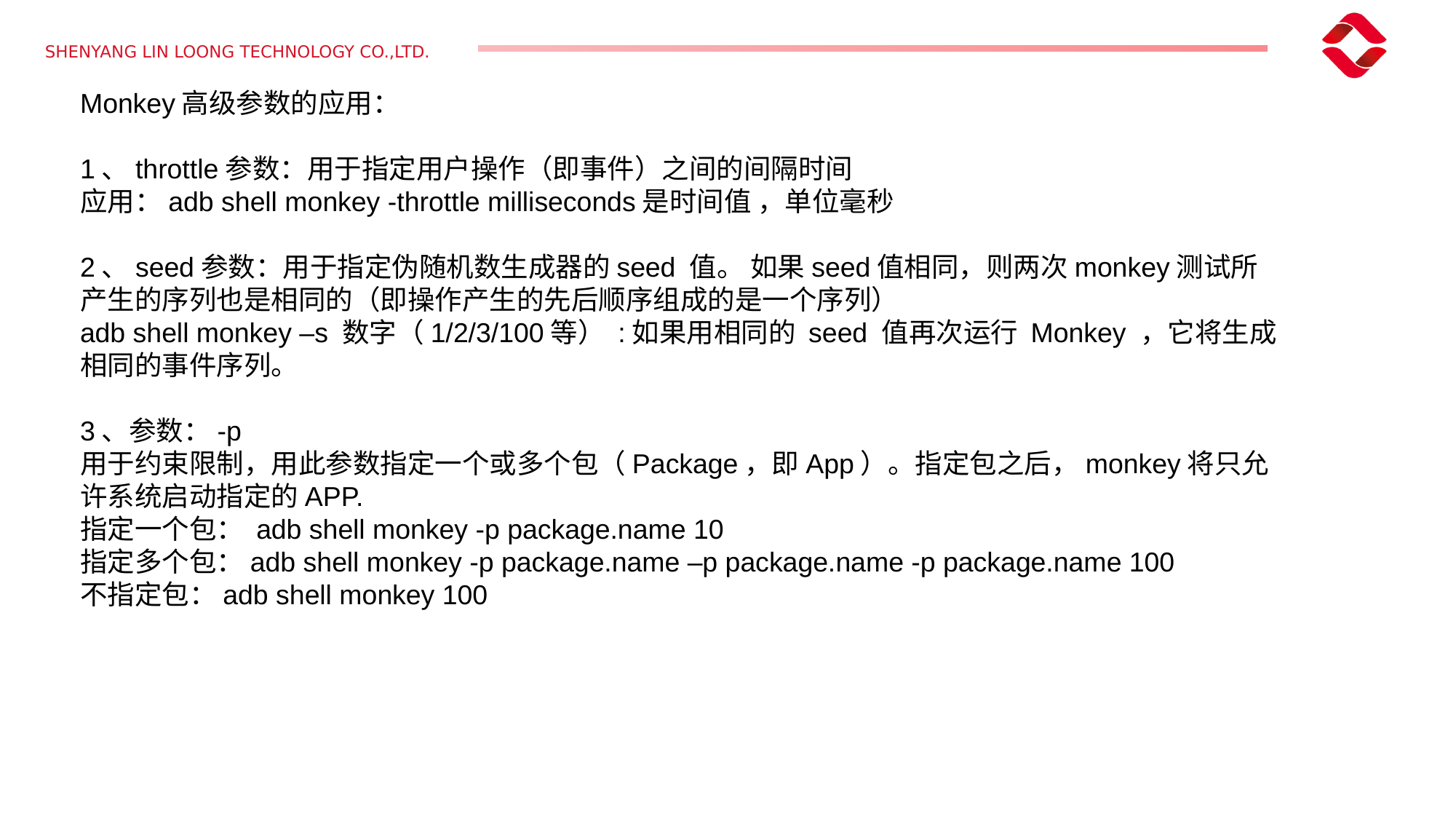

Monkey高级参数的应用：

1、throttle参数：用于指定用户操作（即事件）之间的间隔时间
应用：adb shell monkey -throttle milliseconds是时间值 ，单位毫秒

2、seed参数：用于指定伪随机数生成器的seed 值。 如果seed值相同，则两次monkey测试所产生的序列也是相同的（即操作产生的先后顺序组成的是一个序列）
adb shell monkey –s 数字（1/2/3/100等） :如果用相同的 seed 值再次运行 Monkey ，它将生成相同的事件序列。

3、参数：-p
用于约束限制，用此参数指定一个或多个包（Package，即App）。指定包之后，monkey将只允许系统启动指定的APP.
指定一个包： adb shell monkey -p package.name 10
指定多个包：adb shell monkey -p package.name –p package.name -p package.name 100
不指定包：adb shell monkey 100